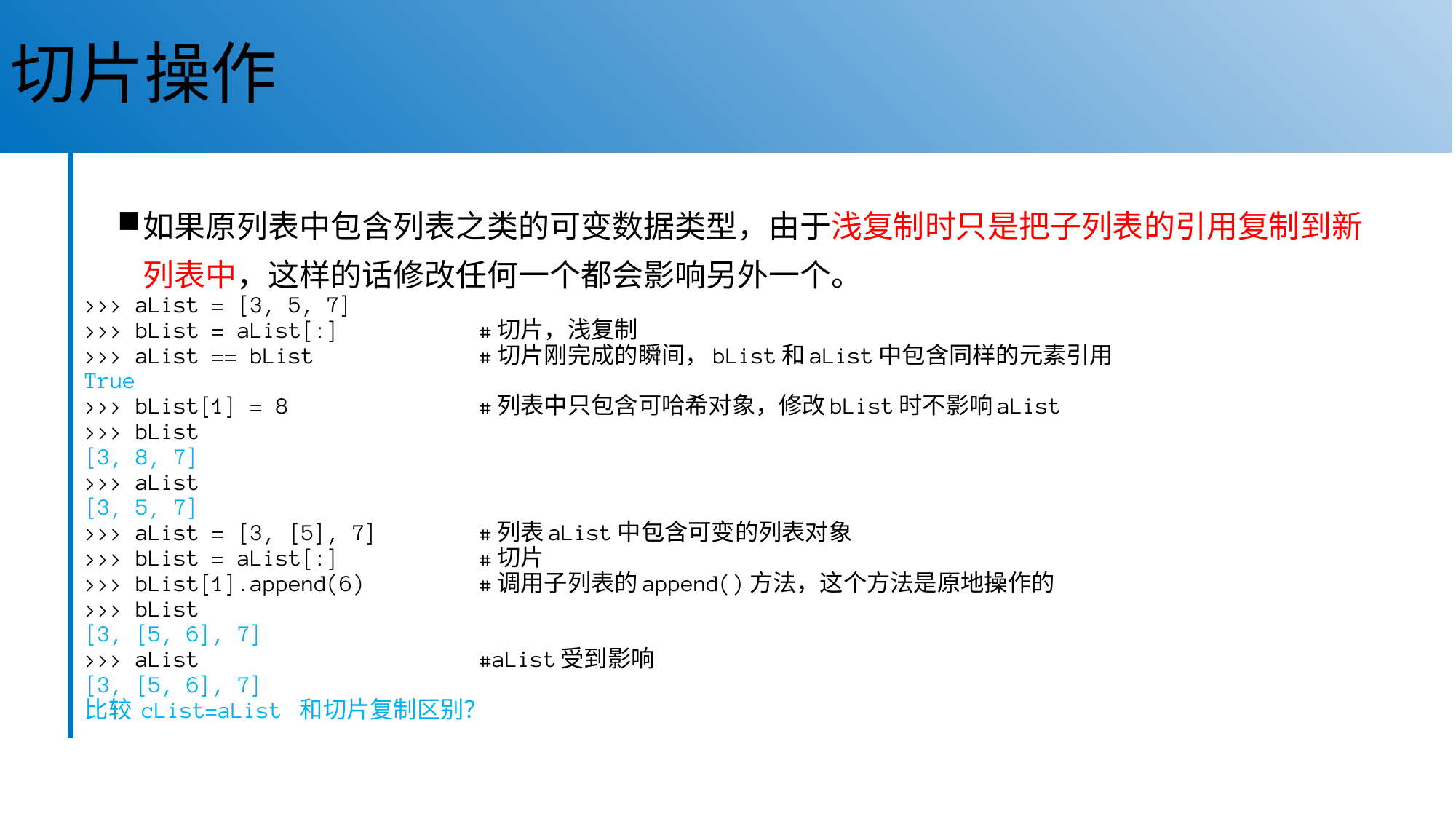

# 切片操作
如果原列表中包含列表之类的可变数据类型，由于浅复制时只是把子列表的引用复制到新列表中，这样的话修改任何一个都会影响另外一个。
>>> aList = [3, 5, 7]
>>> bList = aList[:]           #切片，浅复制
>>> aList == bList             #切片刚完成的瞬间，bList和aList中包含同样的元素引用
True
>>> bList[1] = 8               #列表中只包含可哈希对象，修改bList时不影响aList
>>> bList
[3, 8, 7]
>>> aList
[3, 5, 7]
>>> aList = [3, [5], 7]        #列表aList中包含可变的列表对象
>>> bList = aList[:]           #切片
>>> bList[1].append(6)         #调用子列表的append()方法，这个方法是原地操作的
>>> bList
[3, [5, 6], 7]
>>> aList                      #aList受到影响
[3, [5, 6], 7]
比较 cList=aList 和切片复制区别？